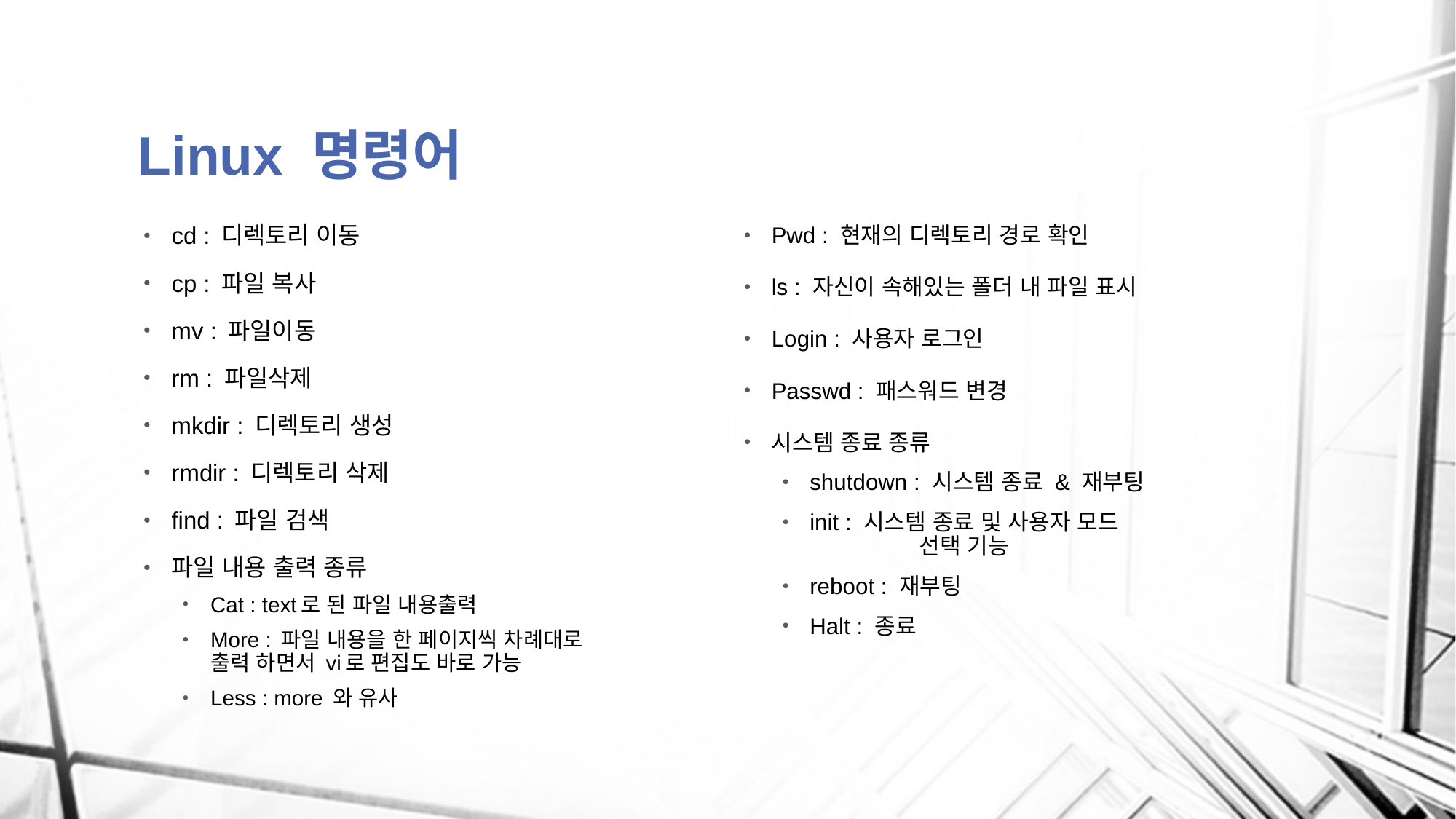

# Linux 명령어
cd : 디렉토리 이동
cp : 파일 복사
mv : 파일이동
rm : 파일삭제
mkdir : 디렉토리 생성
rmdir : 디렉토리 삭제
find : 파일 검색
파일 내용 출력 종류
Cat : text로 된 파일 내용출력
More : 파일 내용을 한 페이지씩 차례대로 출력 하면서 vi로 편집도 바로 가능
Less : more 와 유사
Pwd : 현재의 디렉토리 경로 확인
ls : 자신이 속해있는 폴더 내 파일 표시
Login : 사용자 로그인
Passwd : 패스워드 변경
시스템 종료 종류
shutdown : 시스템 종료 & 재부팅
init : 시스템 종료 및 사용자 모드
	선택 기능
reboot : 재부팅
Halt : 종료